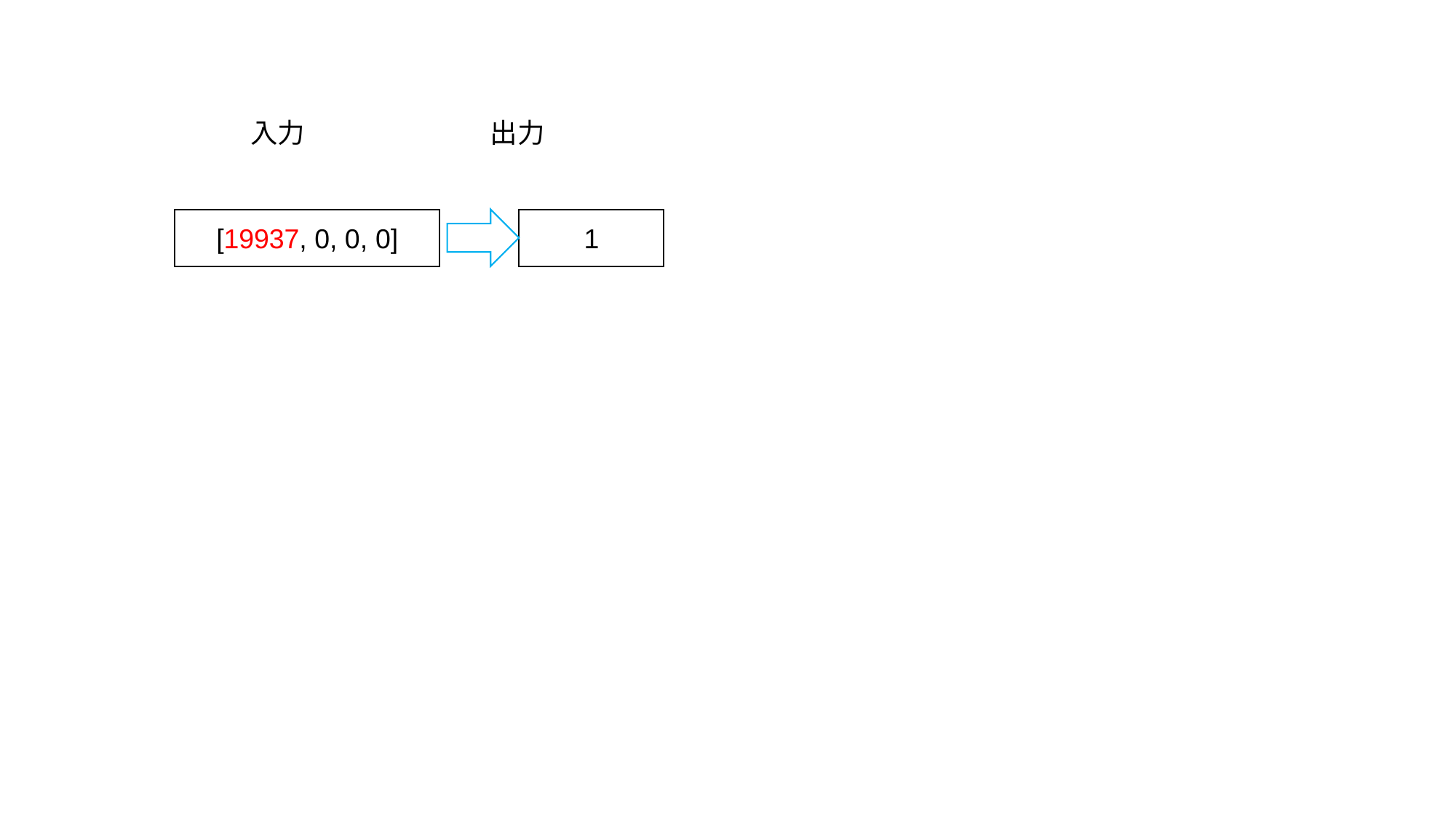

入力                              出力
[19937, 0, 0, 0]

1